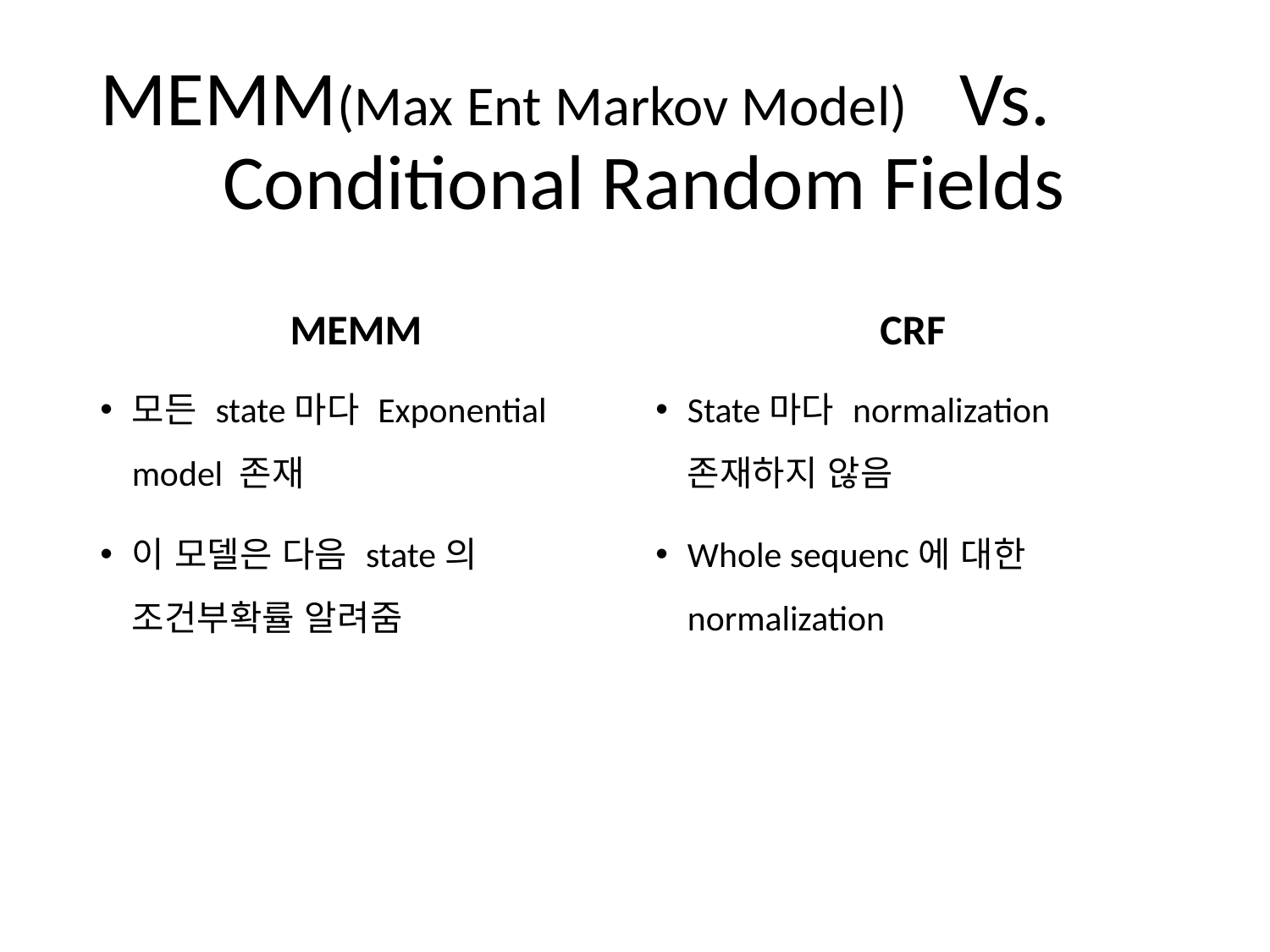

# MEMM(Max Ent Markov Model)   Vs. Conditional Random Fields
MEMM
CRF
모든 state마다 Exponential model 존재
이 모델은 다음 state의 조건부확률 알려줌
State마다 normalization 존재하지 않음
Whole sequenc에 대한 normalization